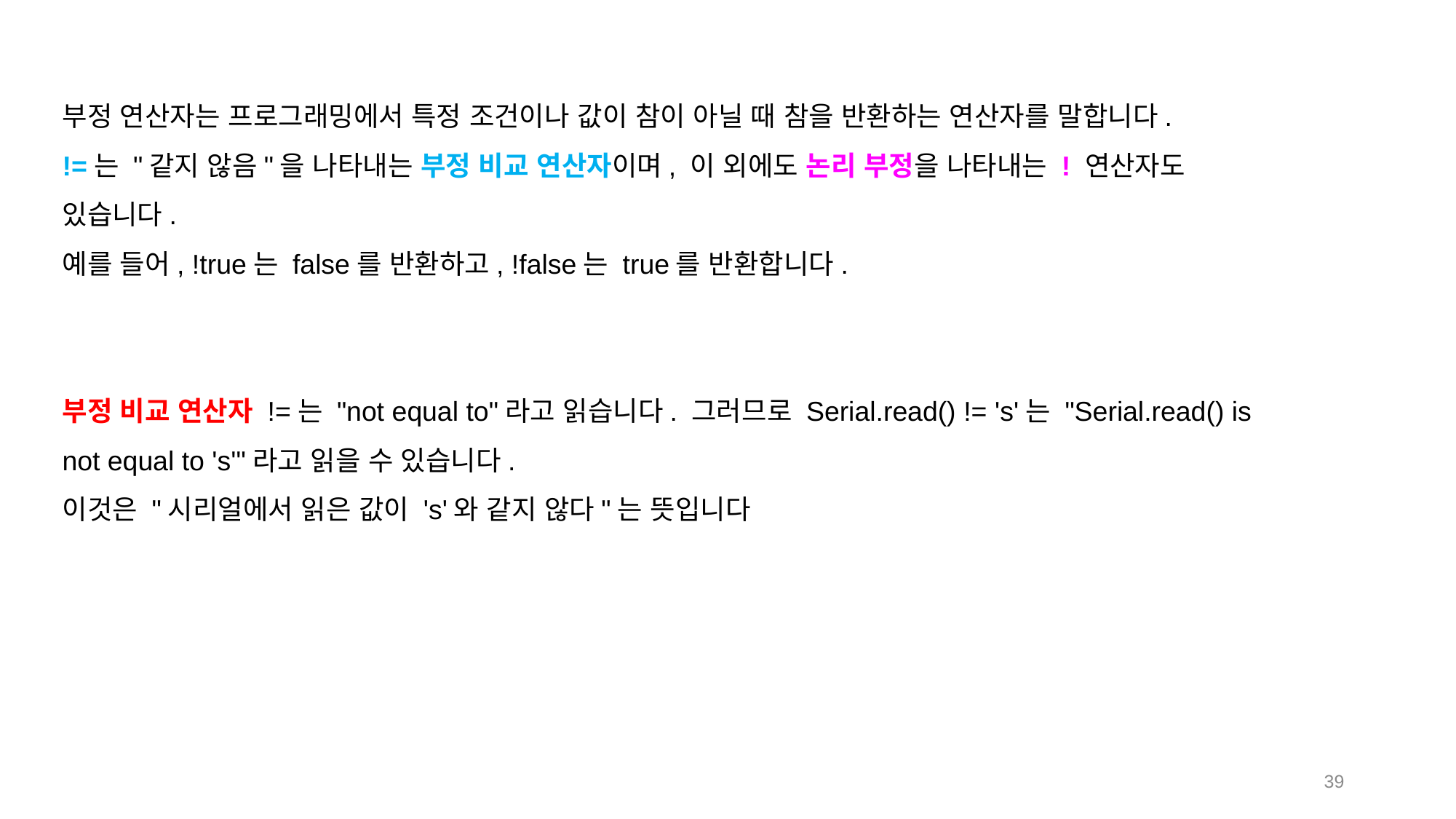

부정 연산자는 프로그래밍에서 특정 조건이나 값이 참이 아닐 때 참을 반환하는 연산자를 말합니다.
!=는 "같지 않음"을 나타내는 부정 비교 연산자이며, 이 외에도 논리 부정을 나타내는 ! 연산자도 있습니다.
예를 들어, !true는 false를 반환하고, !false는 true를 반환합니다.

부정 비교 연산자 !=는 "not equal to"라고 읽습니다. 그러므로 Serial.read() != 's'는 "Serial.read() is not equal to 's'"라고 읽을 수 있습니다.
이것은 "시리얼에서 읽은 값이 's'와 같지 않다"는 뜻입니다
39